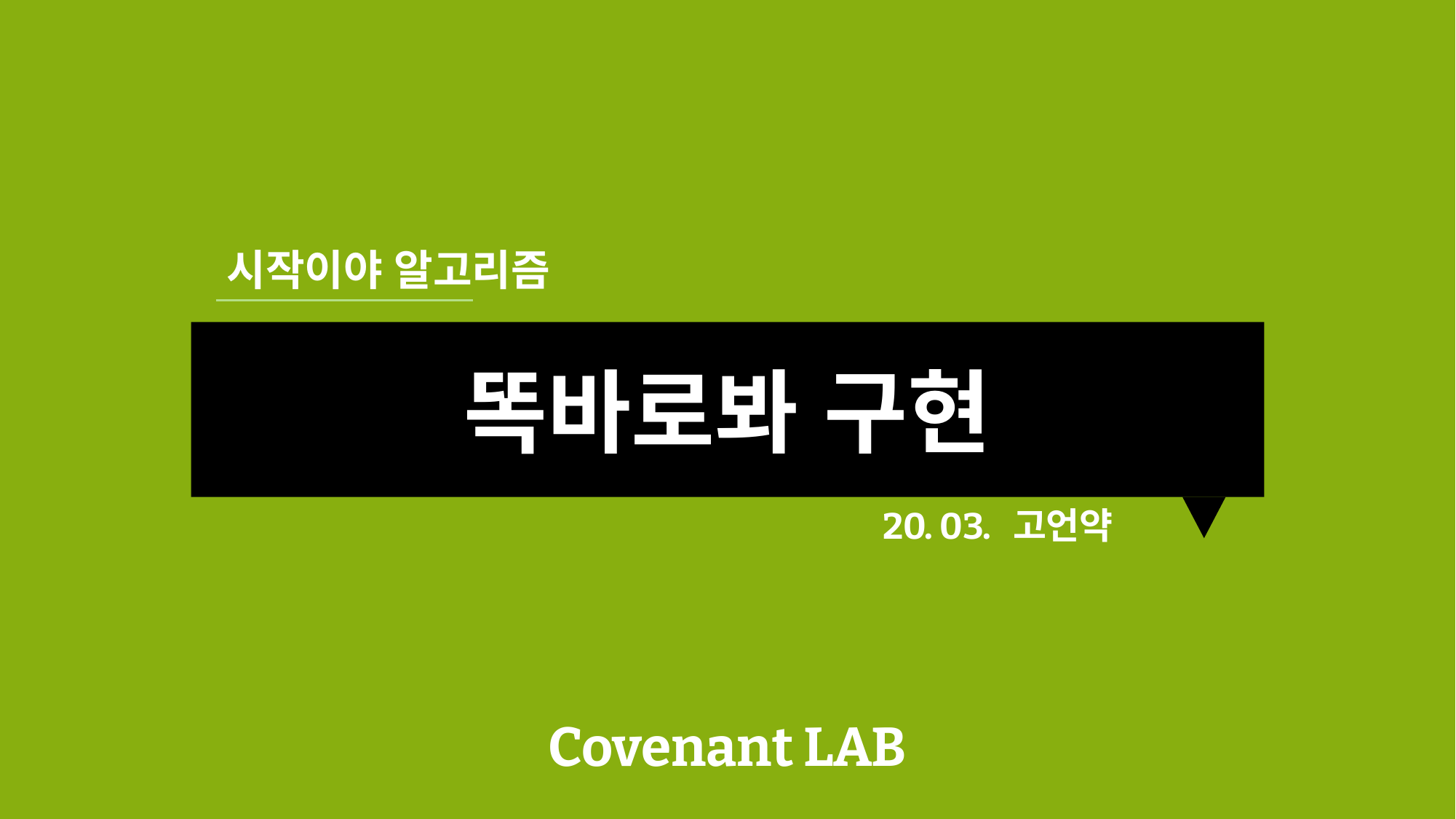

시작이야 알고리즘

똑바로봐 구현
20. 03.  고언약

Covenant LAB